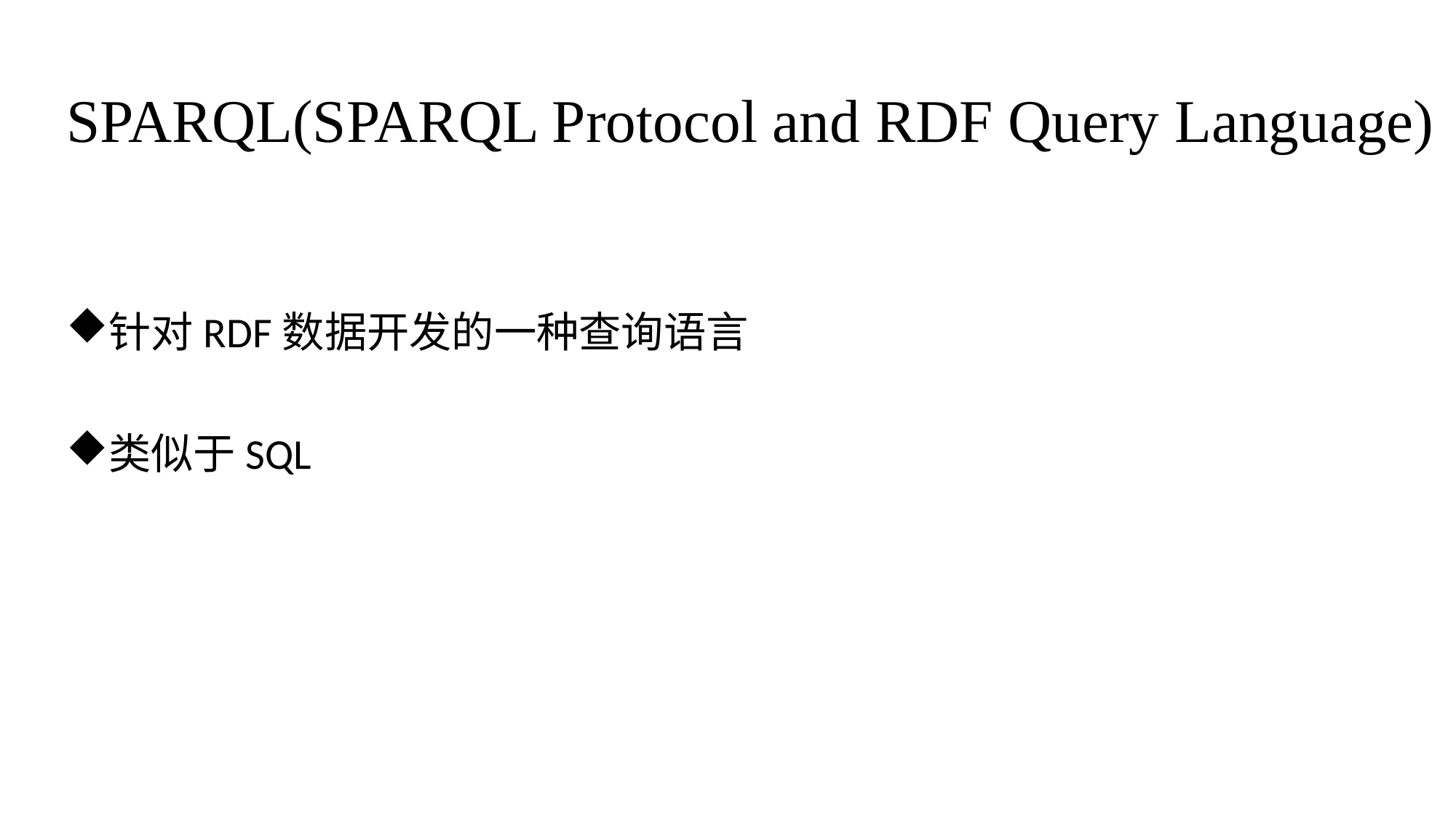

# SPARQL(SPARQL Protocol and RDF Query Language)
针对RDF数据开发的一种查询语言

类似于SQL